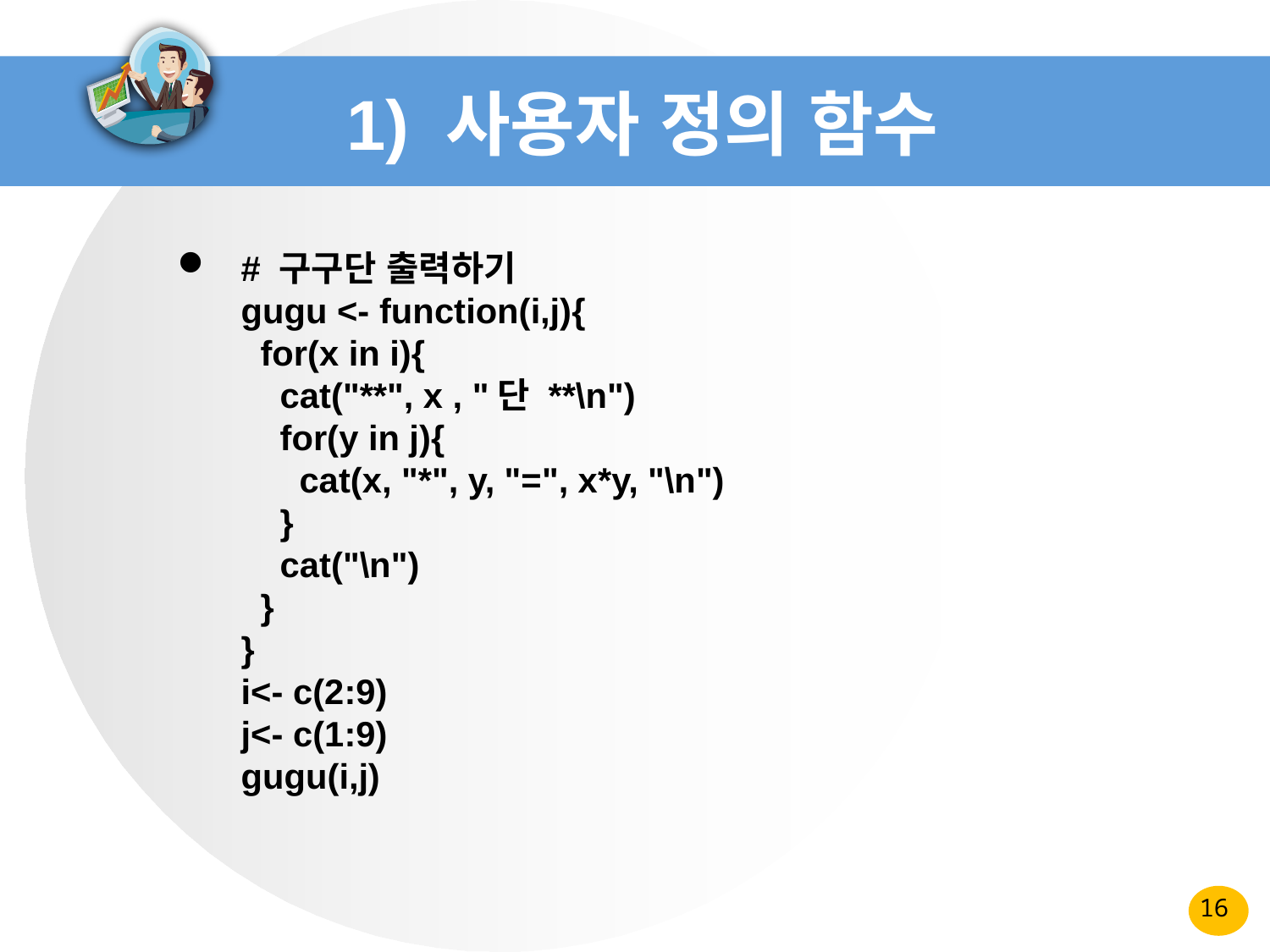

# 1) 사용자 정의 함수
# 구구단 출력하기
gugu <- function(i,j){
  for(x in i){
    cat("**", x , "단 **\n")
    for(y in j){
      cat(x, "*", y, "=", x*y, "\n")
    }
    cat("\n")
  }
}
i<- c(2:9)
j<- c(1:9)
gugu(i,j)
16